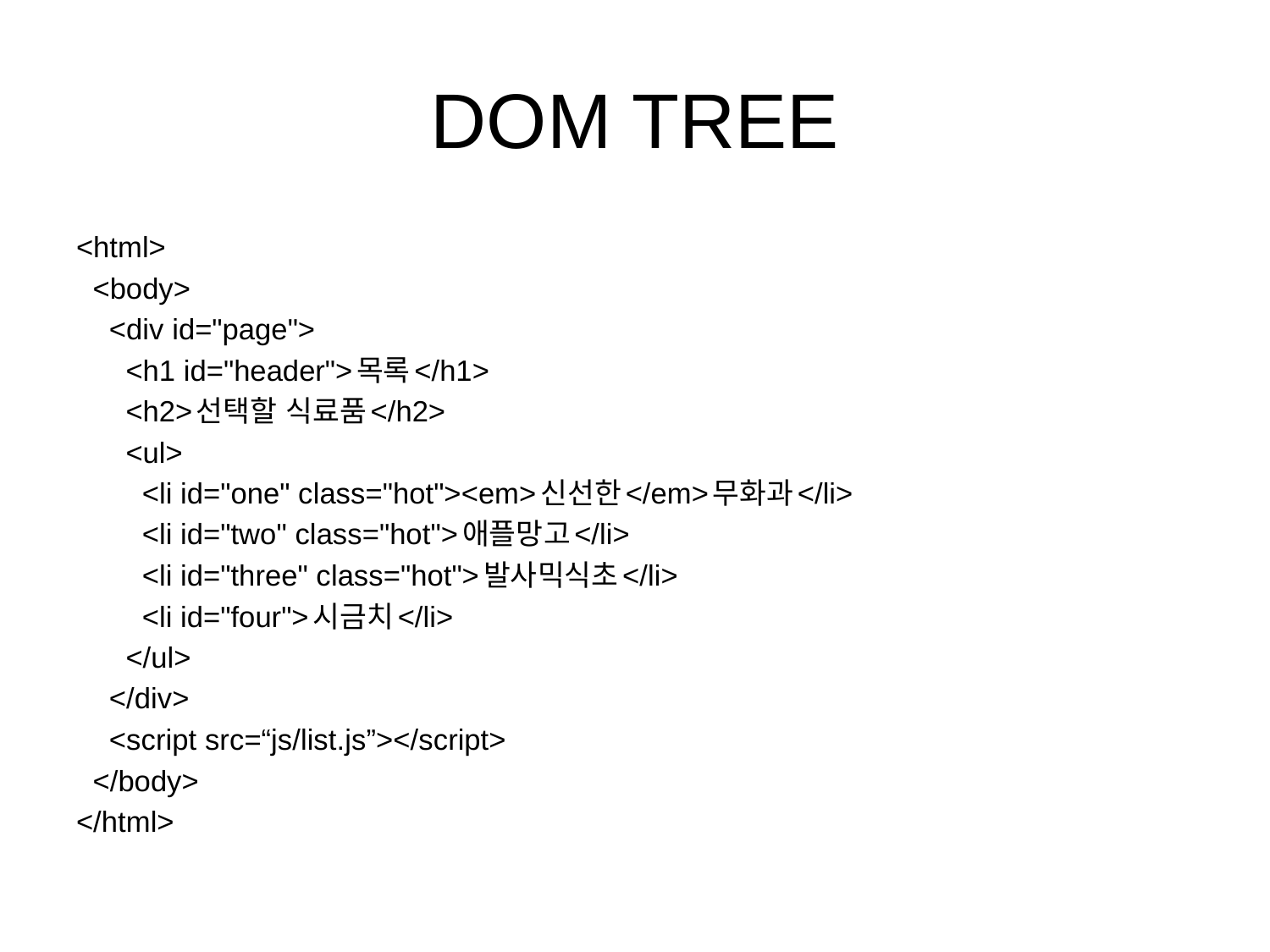

# DOM TREE
<html>
  <body>
    <div id="page">
      <h1 id="header">목록</h1>
      <h2>선택할 식료품</h2>
      <ul>
        <li id="one" class="hot"><em>신선한</em>무화과</li>
        <li id="two" class="hot">애플망고</li>
        <li id="three" class="hot">발사믹식초</li>
        <li id="four">시금치</li>
      </ul>
    </div>
    <script src=“js/list.js”></script>
  </body>
</html>